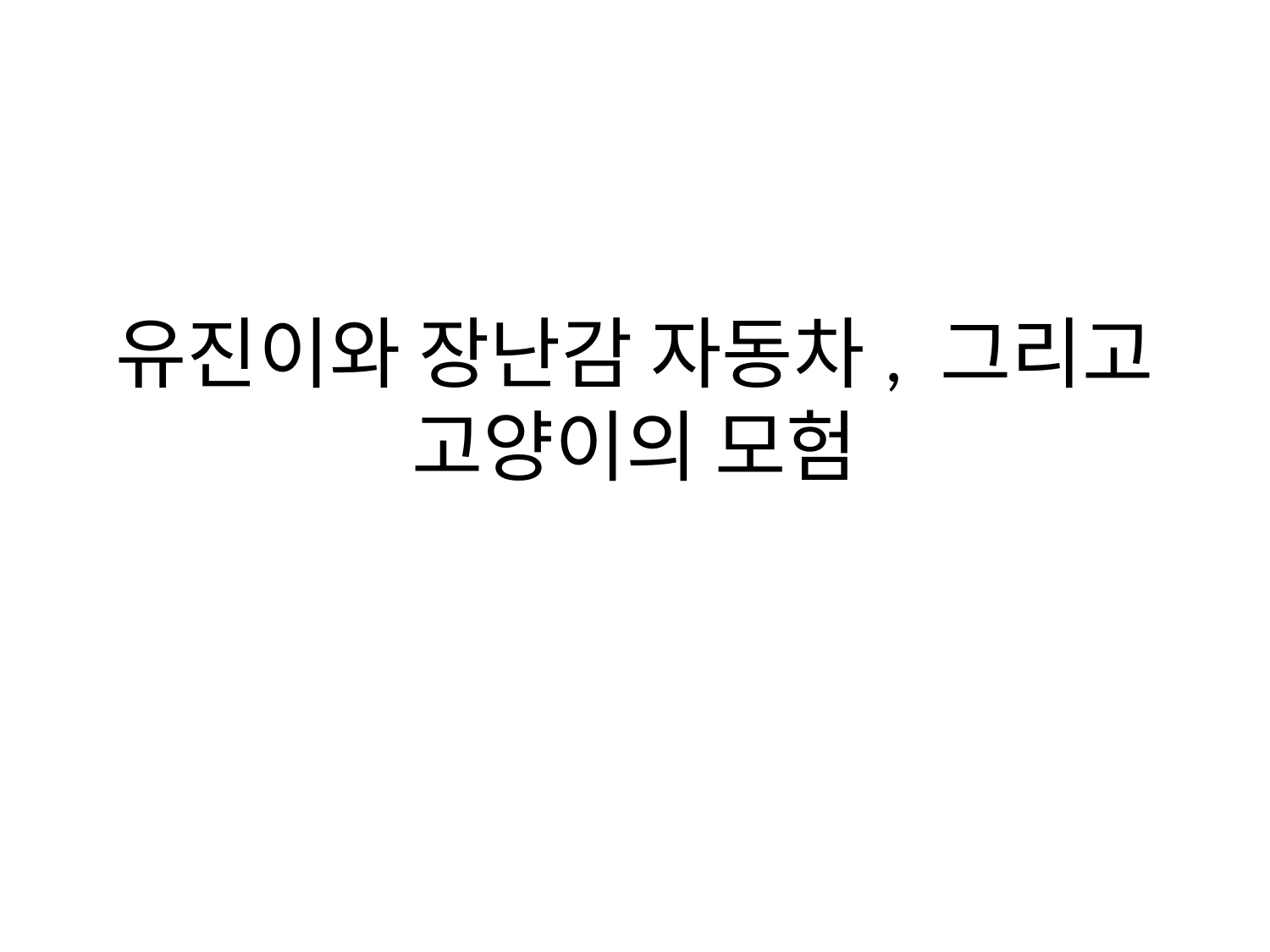

# 유진이와 장난감 자동차, 그리고 고양이의 모험